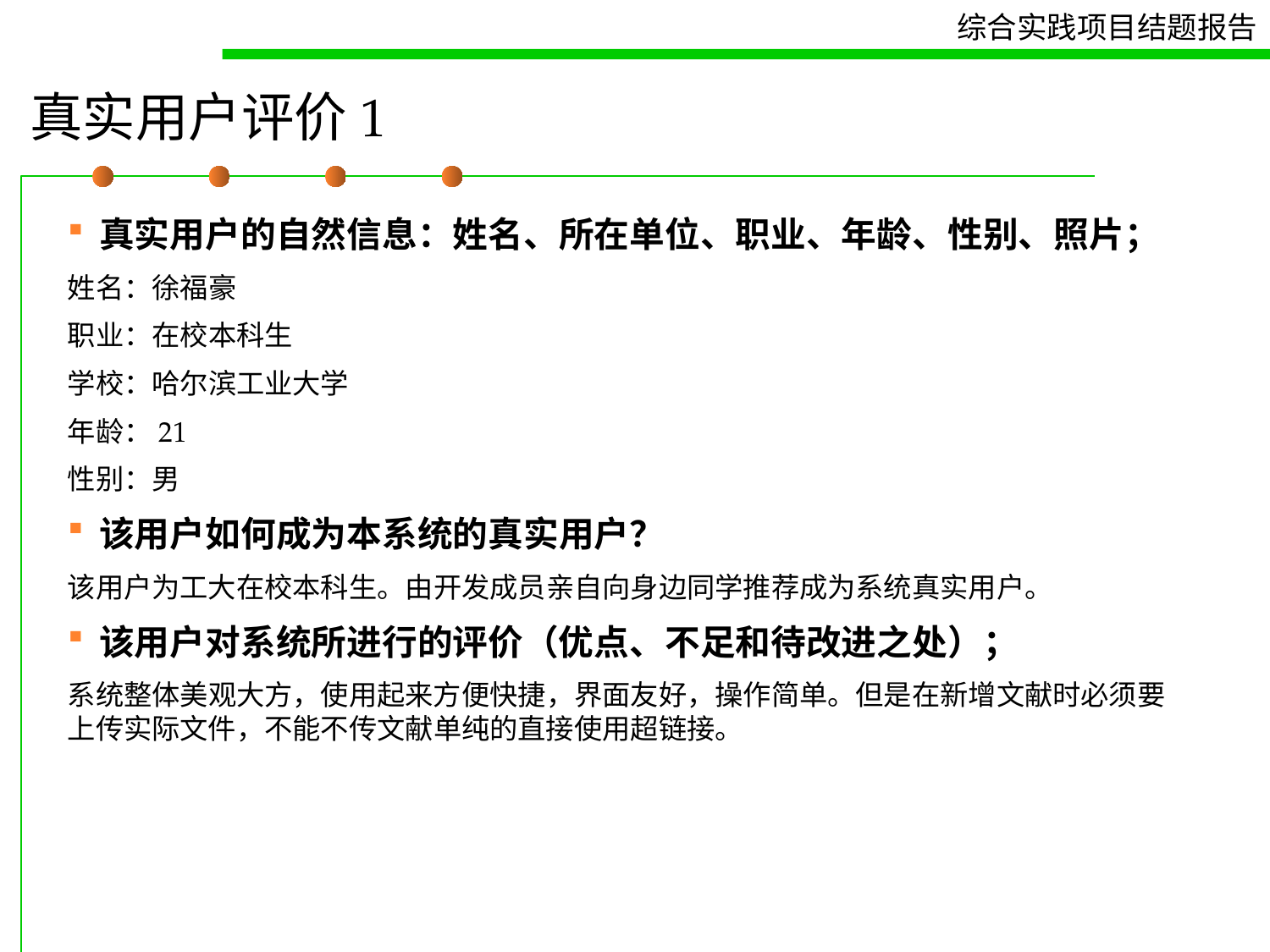

# 真实用户评价1
真实用户的自然信息：姓名、所在单位、职业、年龄、性别、照片；
姓名：徐福豪
职业：在校本科生
学校：哈尔滨工业大学
年龄：21
性别：男
该用户如何成为本系统的真实用户？
该用户为工大在校本科生。由开发成员亲自向身边同学推荐成为系统真实用户。
该用户对系统所进行的评价（优点、不足和待改进之处）；
系统整体美观大方，使用起来方便快捷，界面友好，操作简单。但是在新增文献时必须要上传实际文件，不能不传文献单纯的直接使用超链接。